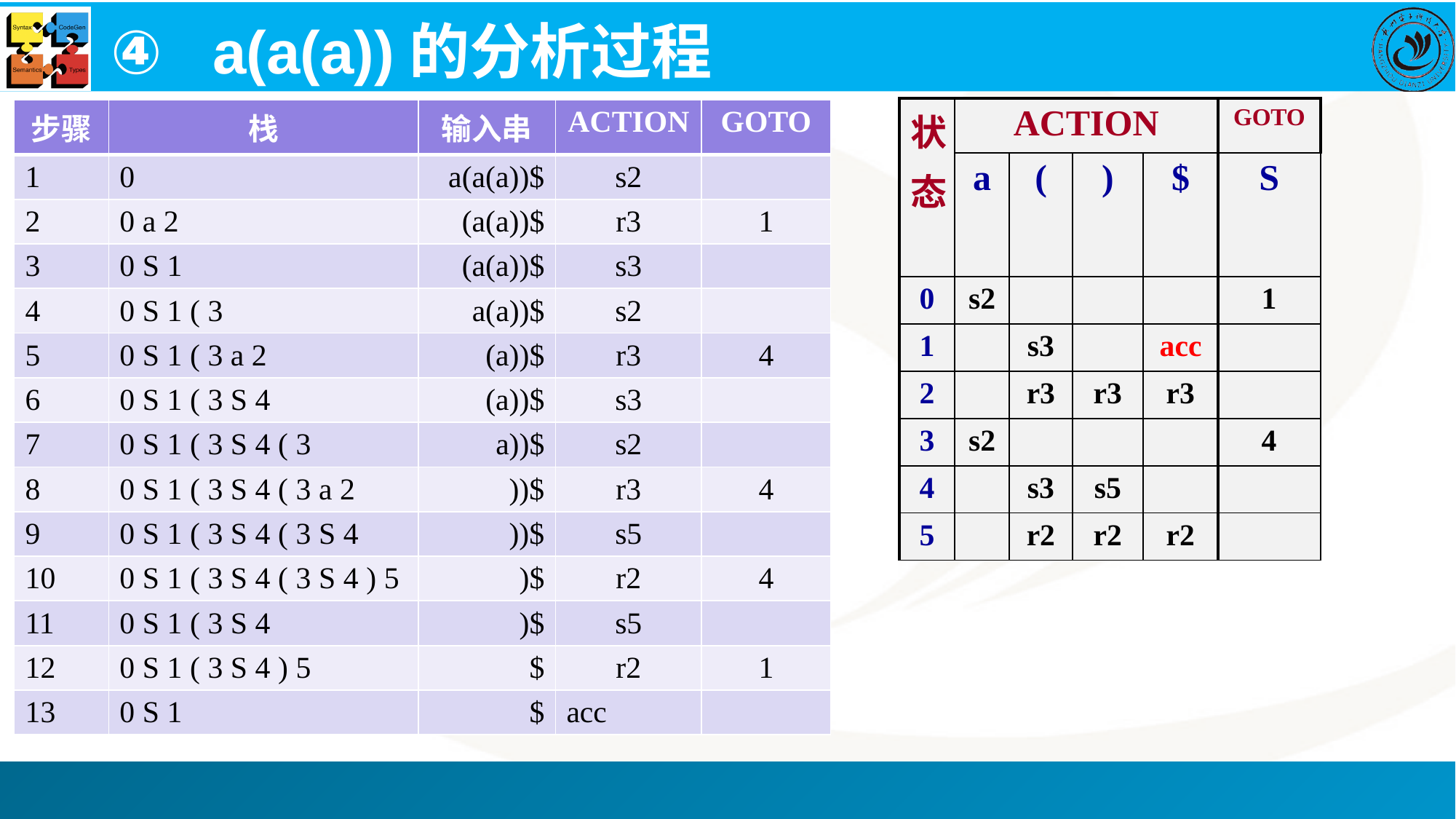

# ④   a(a(a))的分析过程
| 状 态 | ACTION |  |  |  | GOTO |
| --- | --- | --- | --- | --- | --- |
|  | a | ( | ) | $ | S |
| 0 | s2 |  |  |  | 1 |
| 1 |  | s3 |  | acc |  |
| 2 |  | r3 | r3 | r3 |  |
| 3 | s2 |  |  |  | 4 |
| 4 |  | s3 | s5 |  |  |
| 5 |  | r2 | r2 | r2 |  |
| 步骤 | 栈 | 输入串 | ACTION | GOTO |
| --- | --- | --- | --- | --- |
| 1 | 0 | a(a(a))$ | s2 |  |
| 2 | 0 a 2 | (a(a))$ | r3 | 1 |
| 3 | 0 S 1 | (a(a))$ | s3 |  |
| 4 | 0 S 1 ( 3 | a(a))$ | s2 |  |
| 5 | 0 S 1 ( 3 a 2 | (a))$ | r3 | 4 |
| 6 | 0 S 1 ( 3 S 4 | (a))$ | s3 |  |
| 7 | 0 S 1 ( 3 S 4 ( 3 | a))$ | s2 |  |
| 8 | 0 S 1 ( 3 S 4 ( 3 a 2 | ))$ | r3 | 4 |
| 9 | 0 S 1 ( 3 S 4 ( 3 S 4 | ))$ | s5 |  |
| 10 | 0 S 1 ( 3 S 4 ( 3 S 4 ) 5 | )$ | r2 | 4 |
| 11 | 0 S 1 ( 3 S 4 | )$ | s5 |  |
| 12 | 0 S 1 ( 3 S 4 ) 5 | $ | r2 | 1 |
| 13 | 0 S 1 | $ | acc |  |